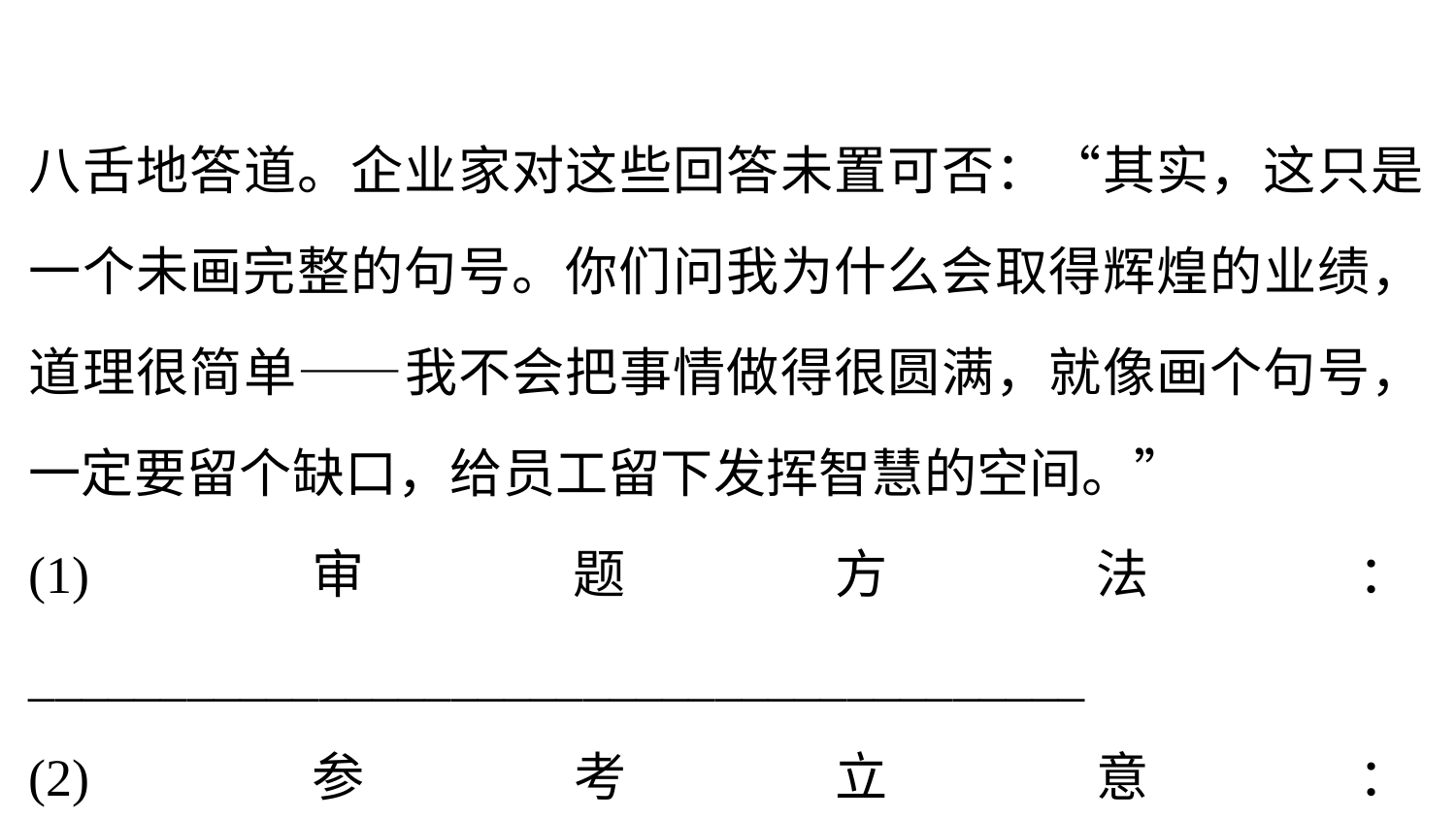

八舌地答道。企业家对这些回答未置可否：“其实，这只是一个未画完整的句号。你们问我为什么会取得辉煌的业绩，道理很简单——我不会把事情做得很圆满，就像画个句号，一定要留个缺口，给员工留下发挥智慧的空间。”
(1)审题方法：________________________________________
(2)参考立意：________________________________________